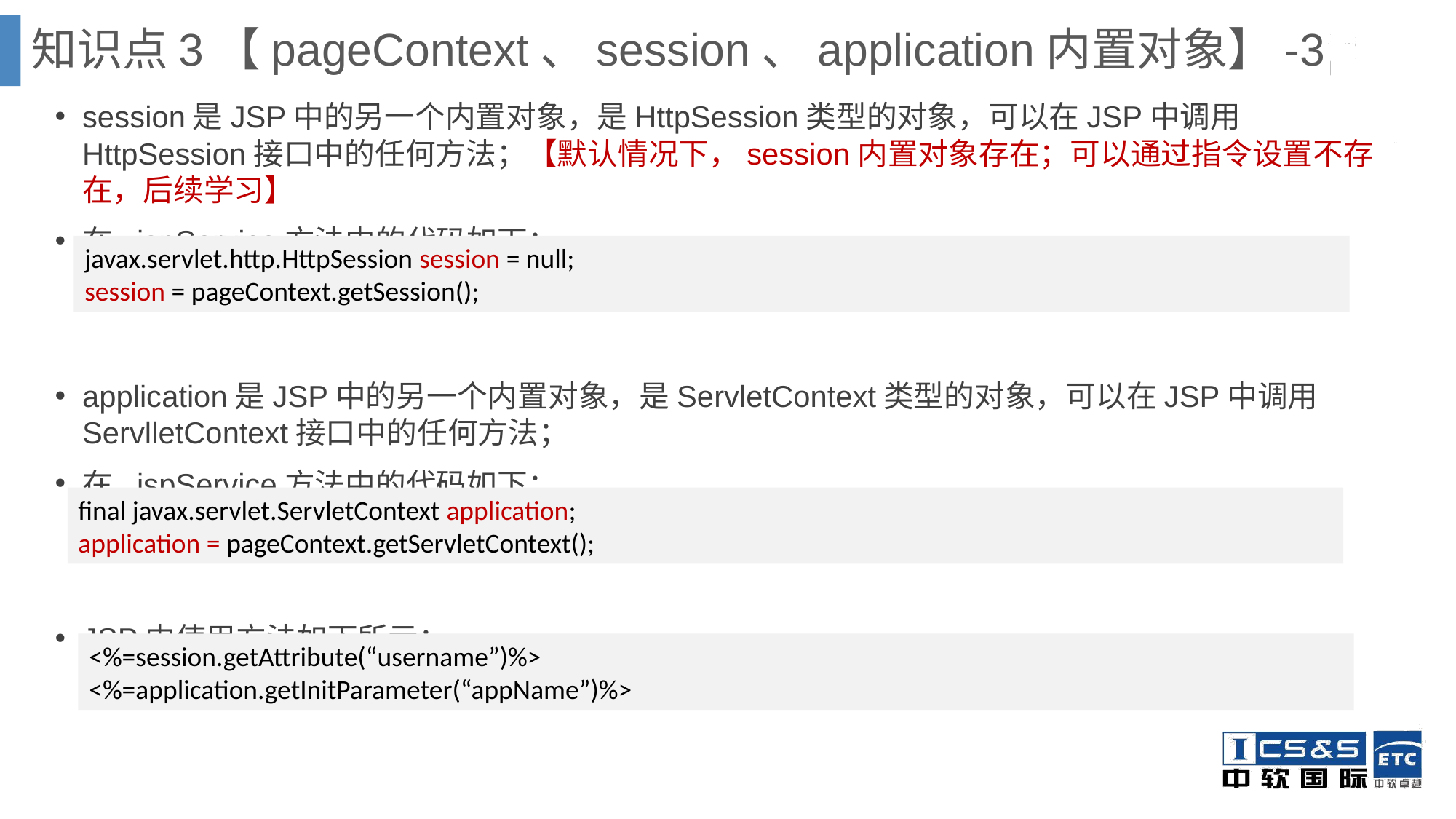

知识点3【pageContext、session、application内置对象】-3
session是JSP中的另一个内置对象，是HttpSession类型的对象，可以在JSP中调用HttpSession接口中的任何方法；【默认情况下，session内置对象存在；可以通过指令设置不存在，后续学习】
在_jspService方法中的代码如下：

application是JSP中的另一个内置对象，是ServletContext类型的对象，可以在JSP中调用ServlletContext接口中的任何方法；
在_jspService方法中的代码如下：

JSP中使用方法如下所示：

javax.servlet.http.HttpSession session = null;
session = pageContext.getSession();
final javax.servlet.ServletContext application;
application = pageContext.getServletContext();
<%=session.getAttribute(“username”)%>
<%=application.getInitParameter(“appName”)%>